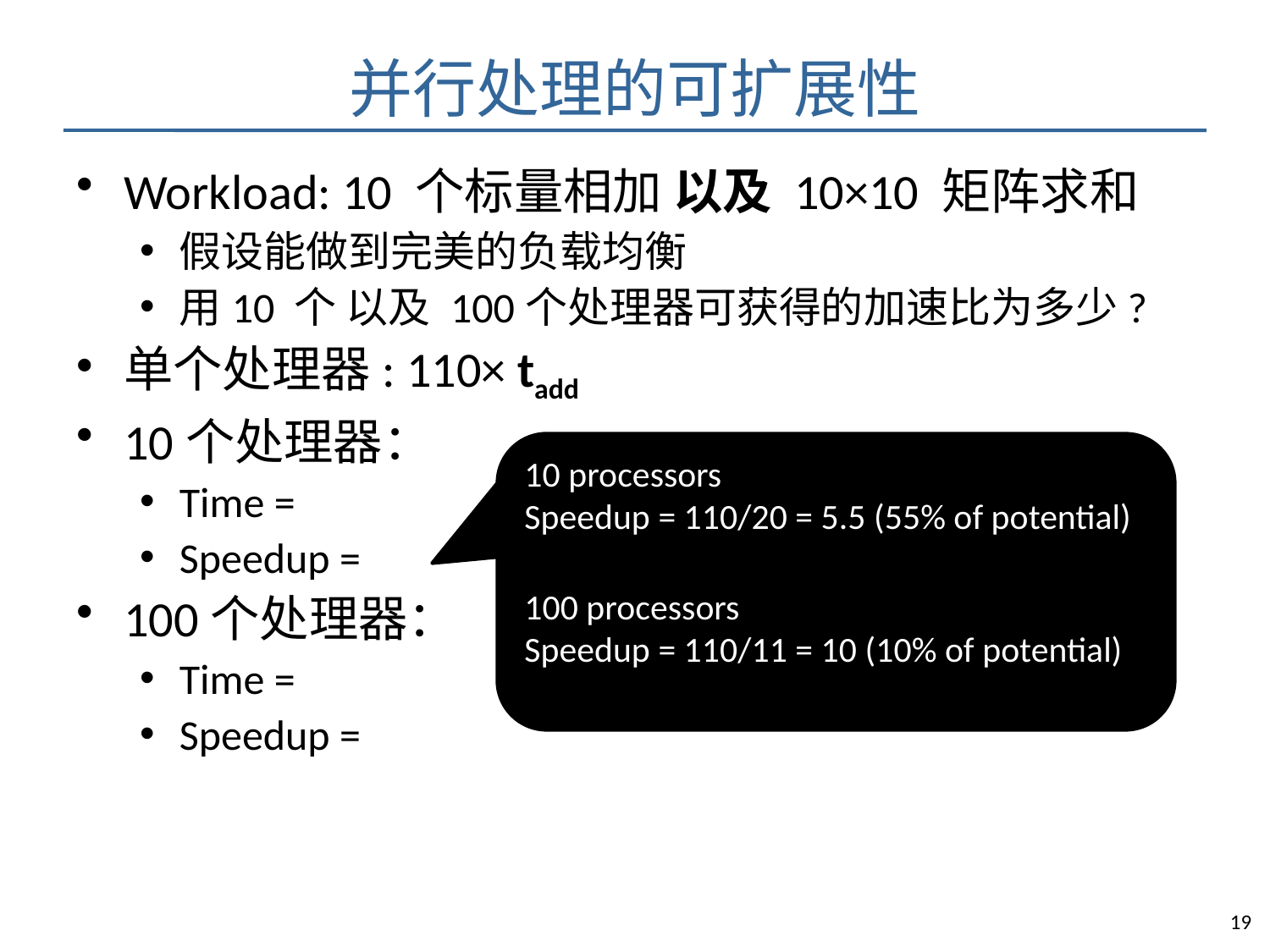

# 并行处理的可扩展性
Workload: 10 个标量相加 以及 10×10 矩阵求和
假设能做到完美的负载均衡
用10 个 以及 100个处理器可获得的加速比为多少?
单个处理器: 110× tadd
10个处理器：
Time =
Speedup =
100个处理器：
Time =
Speedup =
10 processors
Speedup = 110/20 = 5.5 (55% of potential)

100 processors
Speedup = 110/11 = 10 (10% of potential)

19